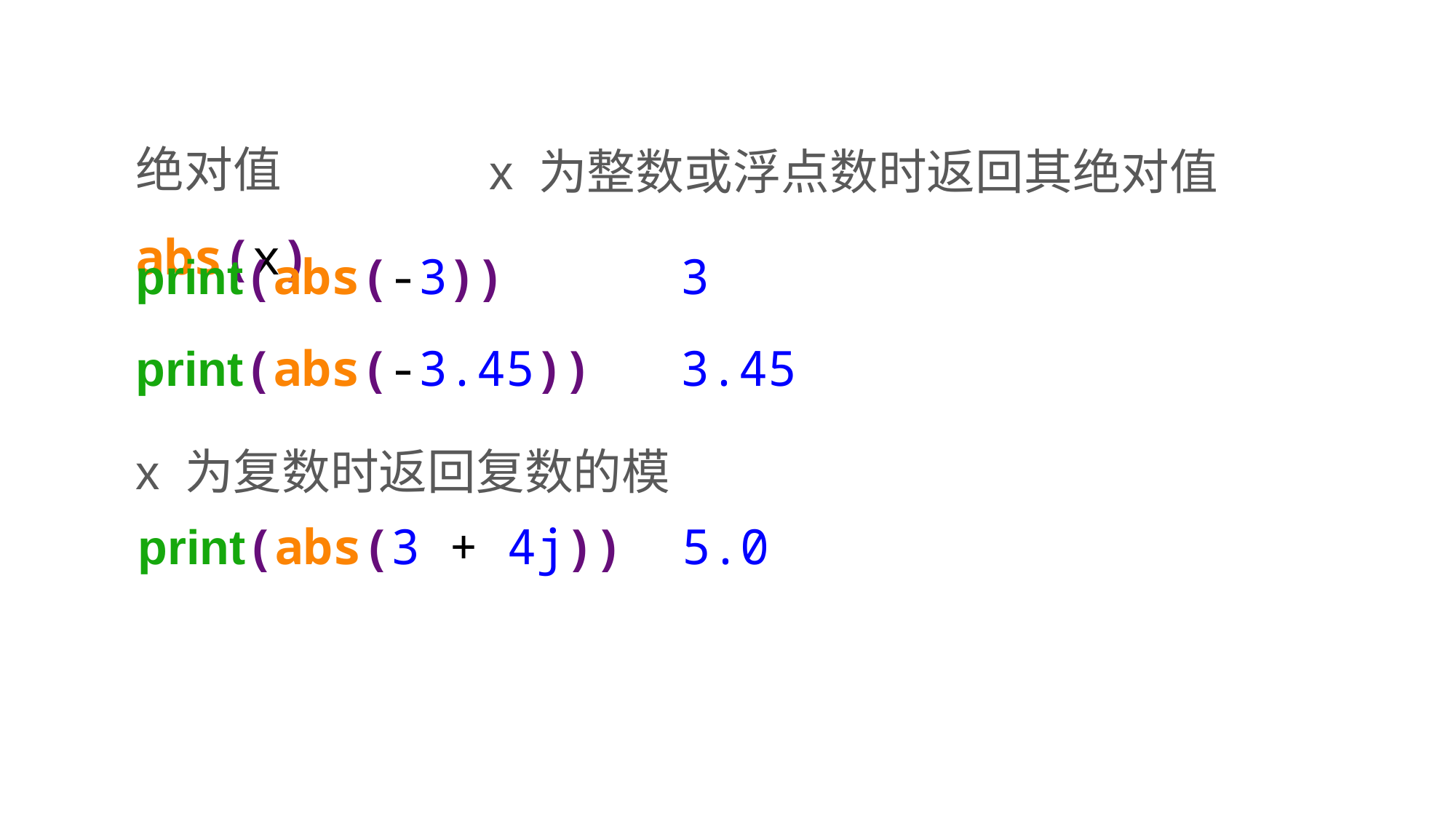

绝对值abs(x)
x 为整数或浮点数时返回其绝对值
print(abs(-3))      3
print(abs(-3.45))   3.45
x 为复数时返回复数的模
print(abs(3 + 4j))  5.0